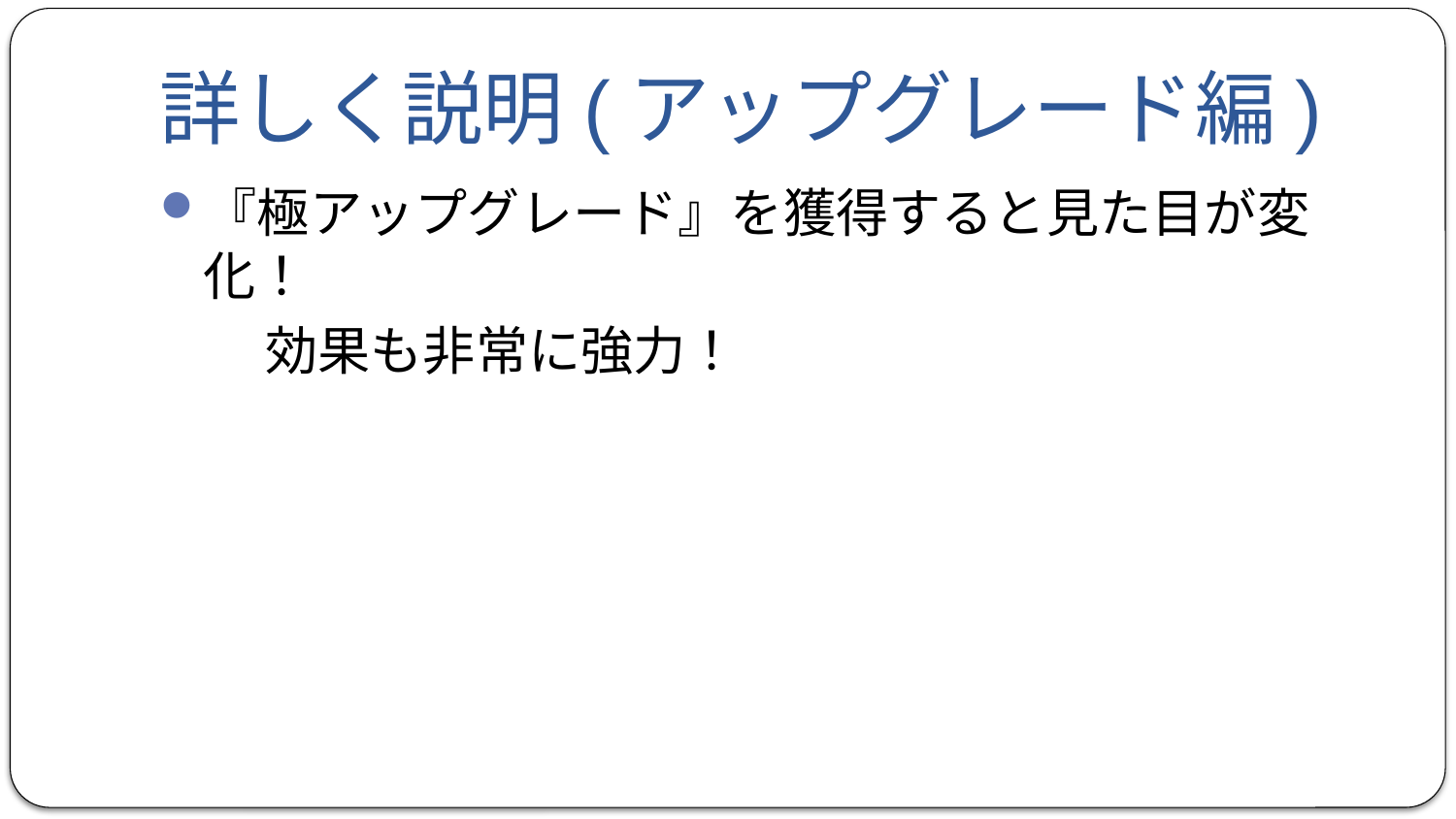

# 詳しく説明(アップグレード編)
『極アップグレード』を獲得すると見た目が変化！
　　効果も非常に強力！